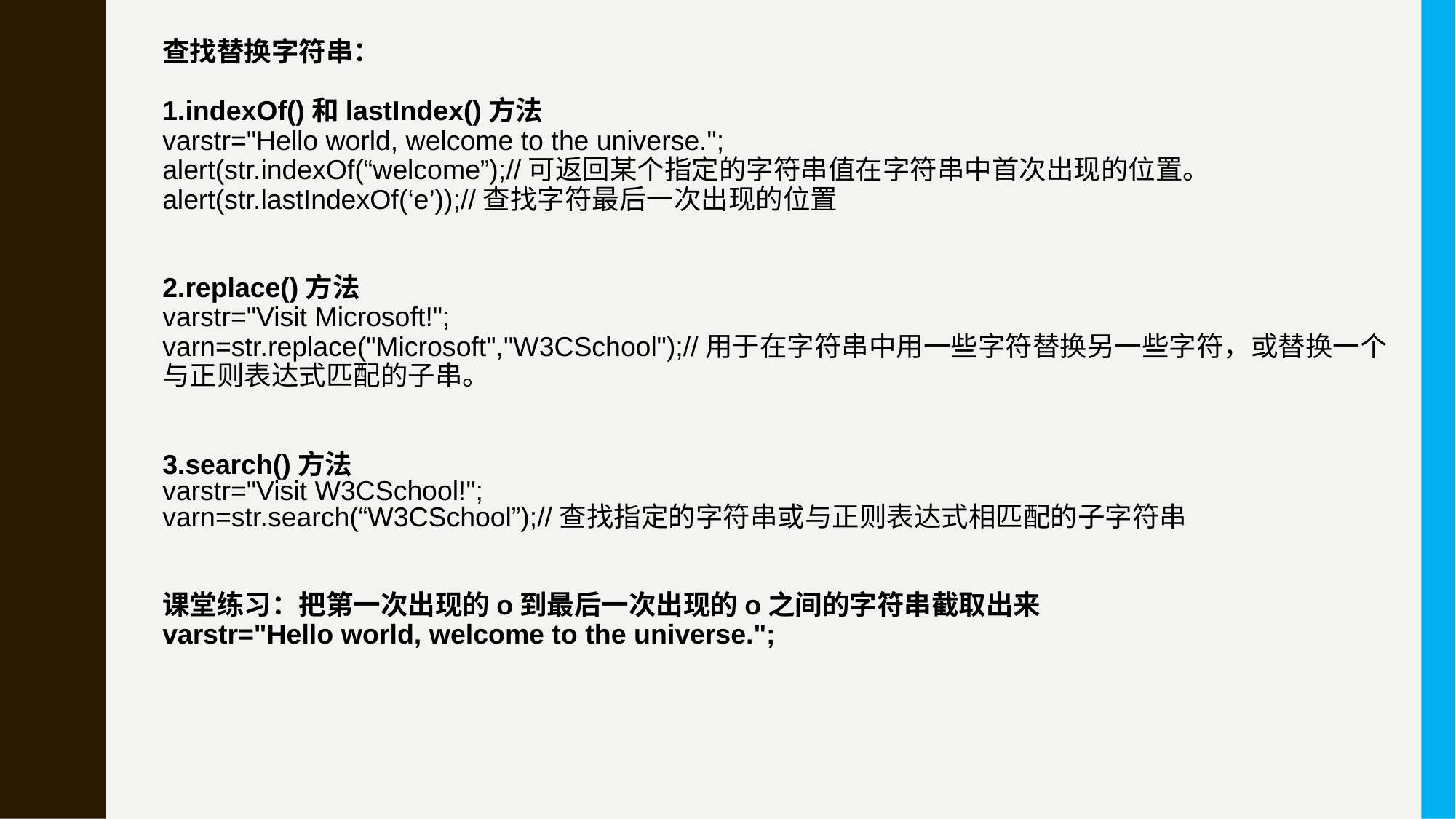

查找替换字符串：

1.indexOf()和lastIndex()方法
varstr="Hello world, welcome to the universe.";
alert(str.indexOf(“welcome”);//可返回某个指定的字符串值在字符串中首次出现的位置。
alert(str.lastIndexOf(‘e’));//查找字符最后一次出现的位置

2.replace()方法
varstr="Visit Microsoft!";
varn=str.replace("Microsoft","W3CSchool");//用于在字符串中用一些字符替换另一些字符，或替换一个与正则表达式匹配的子串。

3.search()方法
varstr="Visit W3CSchool!";
varn=str.search(“W3CSchool”);//查找指定的字符串或与正则表达式相匹配的子字符串

课堂练习：把第一次出现的o到最后一次出现的o之间的字符串截取出来
varstr="Hello world, welcome to the universe.";